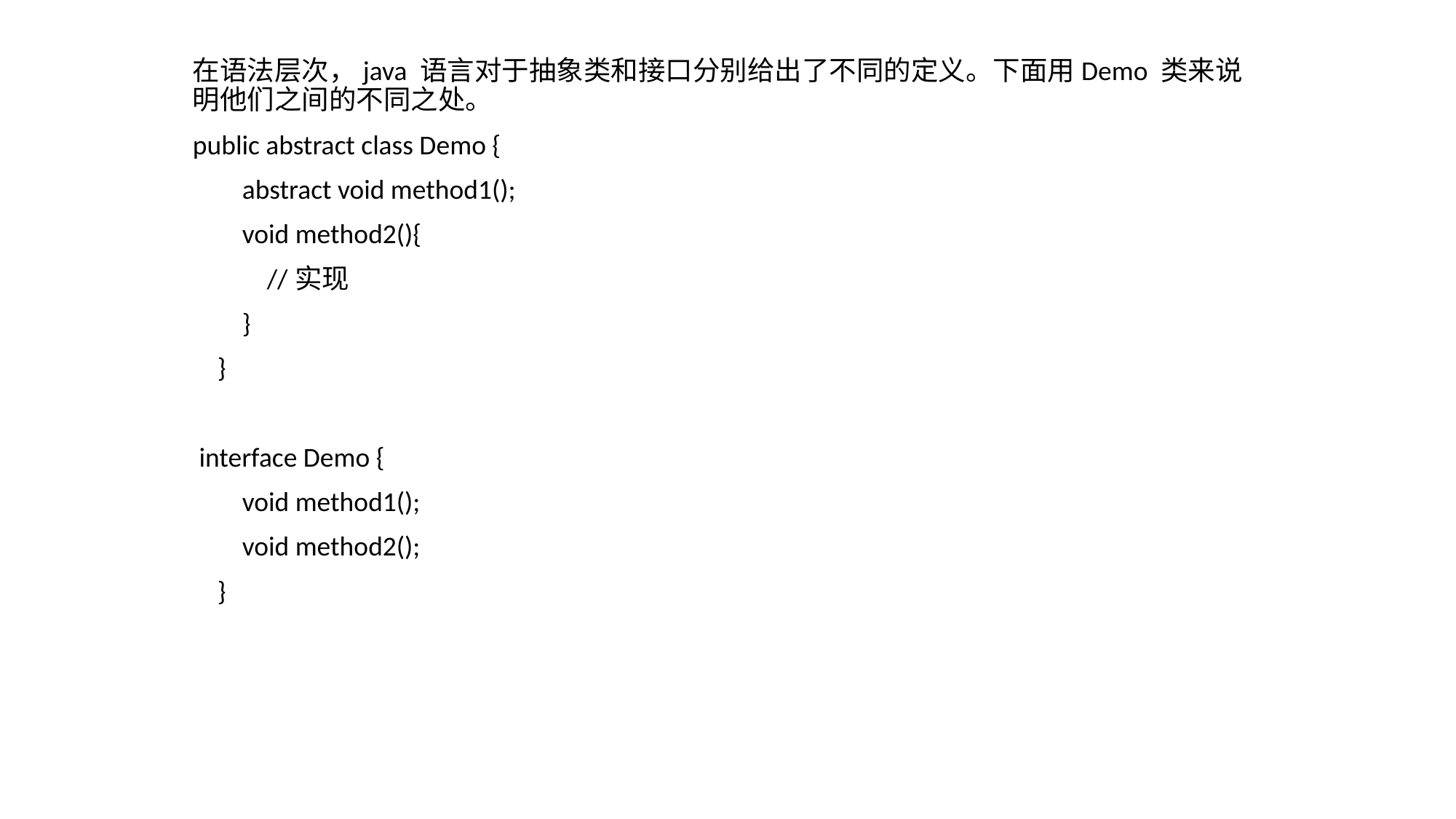

在语法层次，java 语言对于抽象类和接口分别给出了不同的定义。下面用Demo 类来说明他们之间的不同之处。
public abstract class Demo {
        abstract void method1();
        void method2(){
            //实现
        }
    }

 interface Demo {
        void method1();
        void method2();
    }